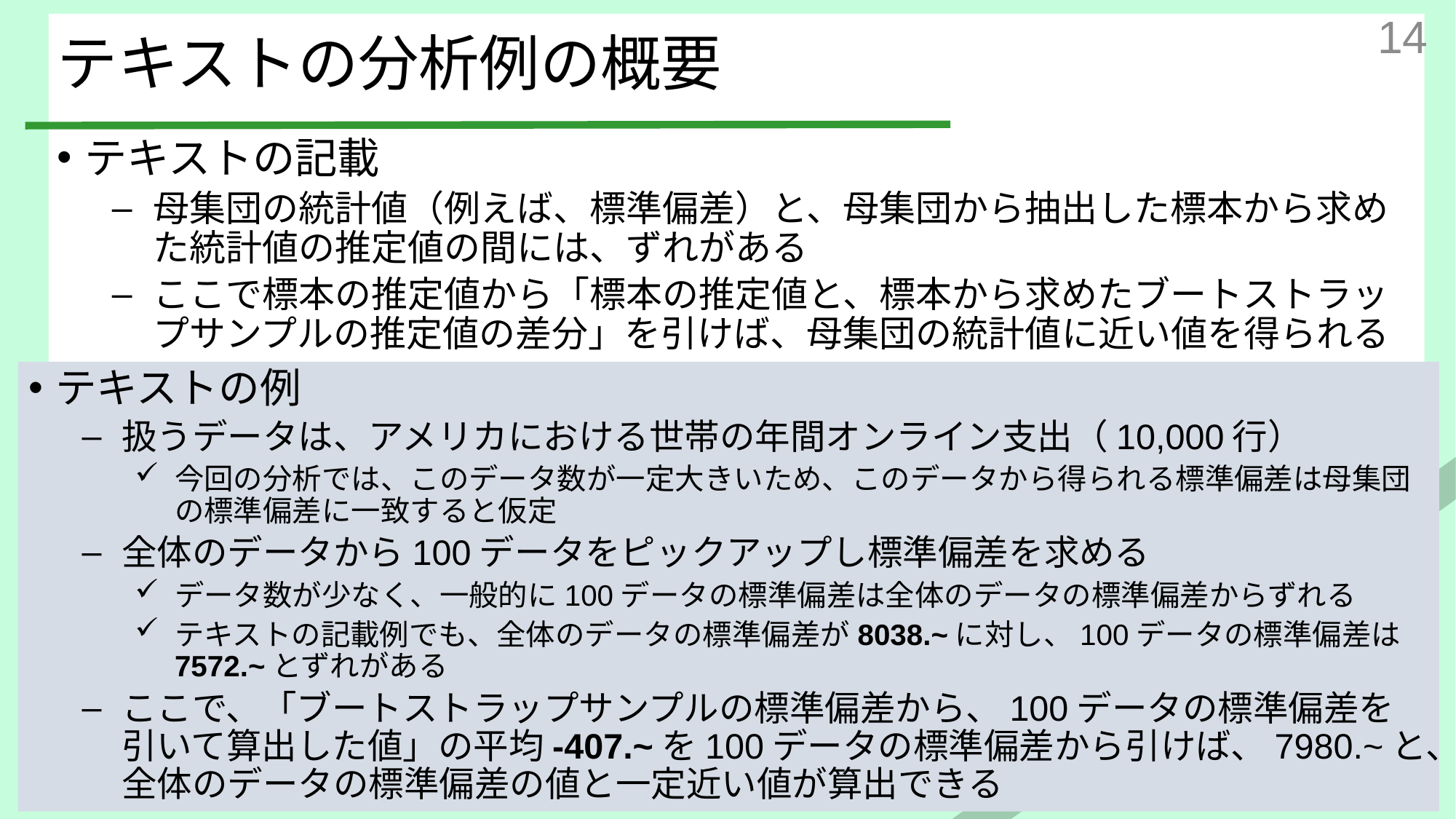

14
# テキストの分析例の概要
テキストの記載
母集団の統計値（例えば、標準偏差）と、母集団から抽出した標本から求めた統計値の推定値の間には、ずれがある
ここで標本の推定値から「標本の推定値と、標本から求めたブートストラップサンプルの推定値の差分」を引けば、母集団の統計値に近い値を得られる
テキストの例
扱うデータは、アメリカにおける世帯の年間オンライン支出（10,000行）
今回の分析では、このデータ数が一定大きいため、このデータから得られる標準偏差は母集団の標準偏差に一致すると仮定
全体のデータから100データをピックアップし標準偏差を求める
データ数が少なく、一般的に100データの標準偏差は全体のデータの標準偏差からずれる
テキストの記載例でも、全体のデータの標準偏差が8038.~に対し、100データの標準偏差は7572.~とずれがある
ここで、「ブートストラップサンプルの標準偏差から、100データの標準偏差を引いて算出した値」の平均-407.~を100データの標準偏差から引けば、7980.~と、全体のデータの標準偏差の値と一定近い値が算出できる